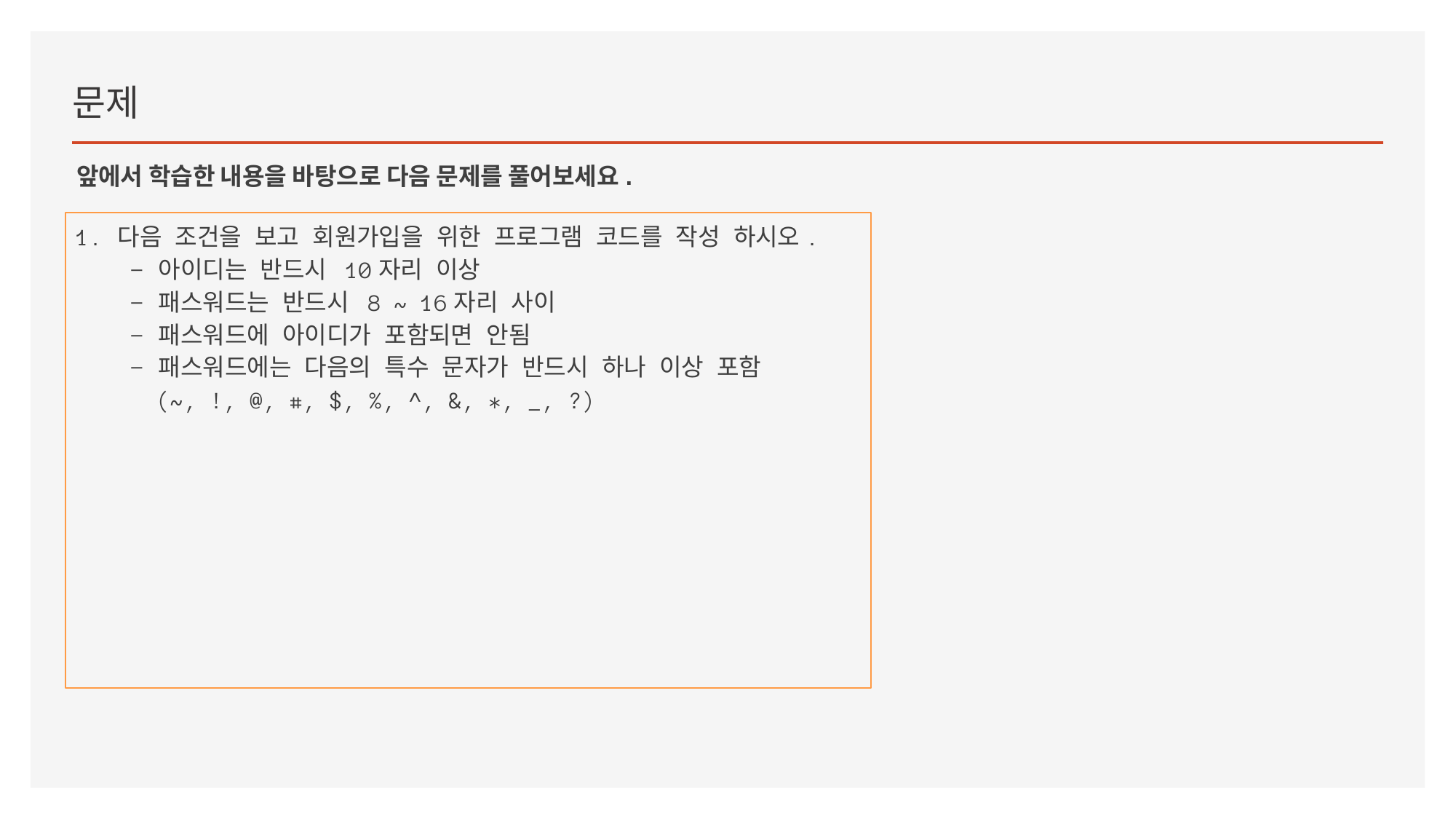

문제
앞에서 학습한 내용을 바탕으로 다음 문제를 풀어보세요.
다음 조건을 보고 회원가입을 위한 프로그램 코드를 작성 하시오.
아이디는 반드시 10자리 이상
패스워드는 반드시 8 ~ 16자리 사이
패스워드에 아이디가 포함되면 안됨
패스워드에는 다음의 특수 문자가 반드시 하나 이상 포함
  (~, !, @, #, $, %, ^, &, *, _, ?)